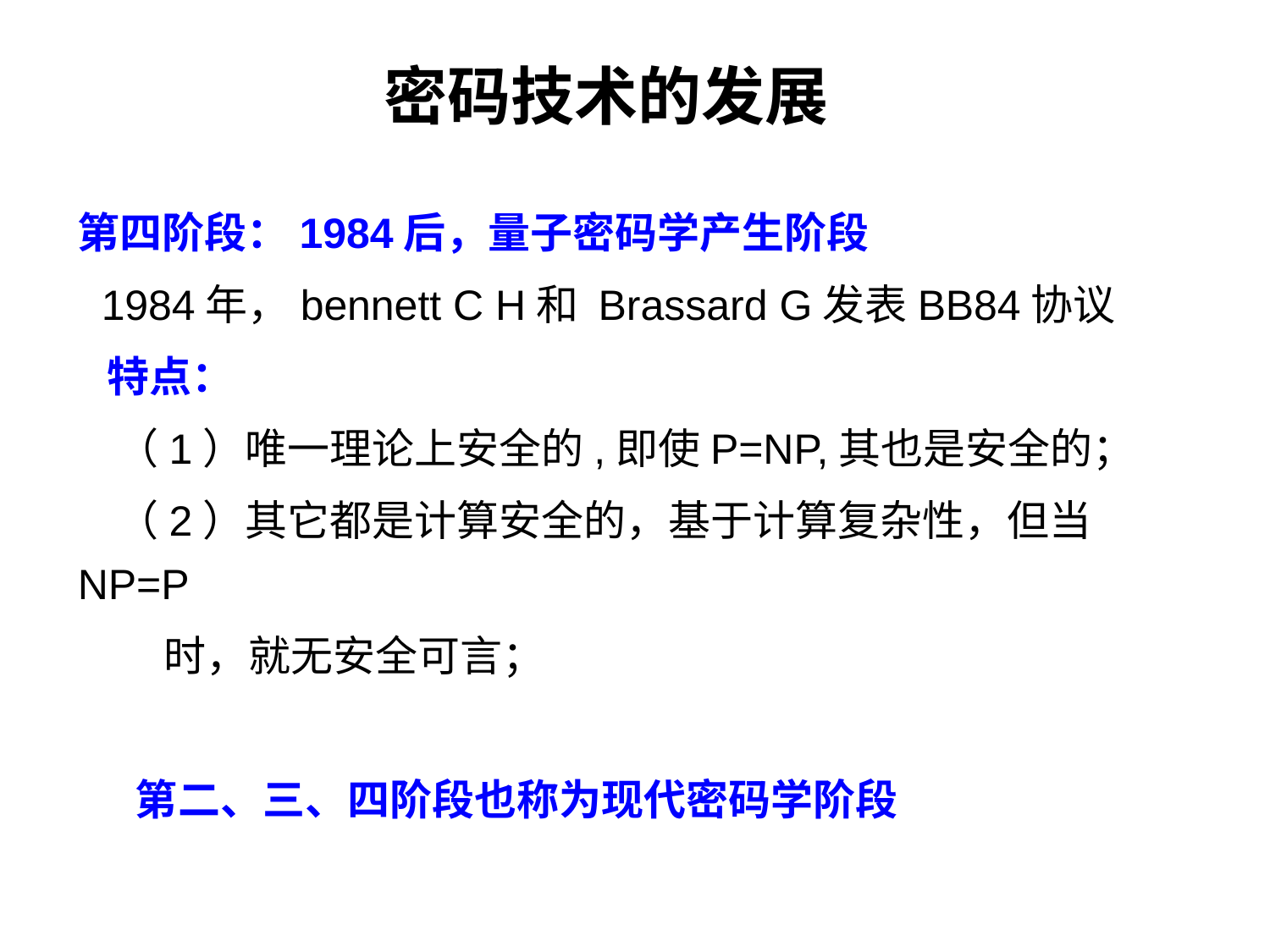

# 密码技术的发展
第四阶段：1984后，量子密码学产生阶段
  1984年，bennett C H和 Brassard G发表BB84协议
  特点：
   （1）唯一理论上安全的,即使P=NP,其也是安全的；
   （2）其它都是计算安全的，基于计算复杂性，但当NP=P
        时，就无安全可言；

     第二、三、四阶段也称为现代密码学阶段